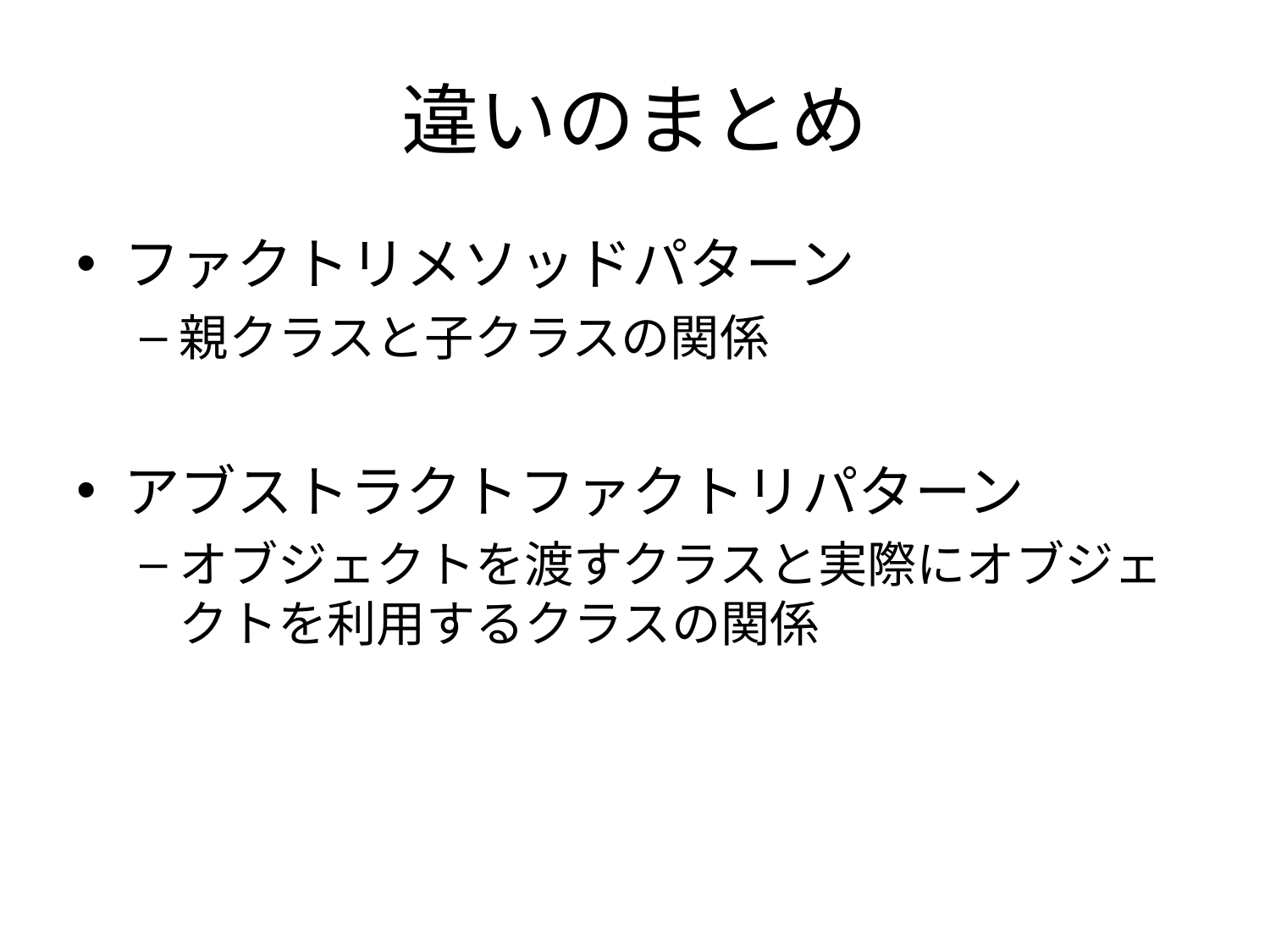

# 違いのまとめ
ファクトリメソッドパターン
親クラスと子クラスの関係

アブストラクトファクトリパターン
オブジェクトを渡すクラスと実際にオブジェクトを利用するクラスの関係